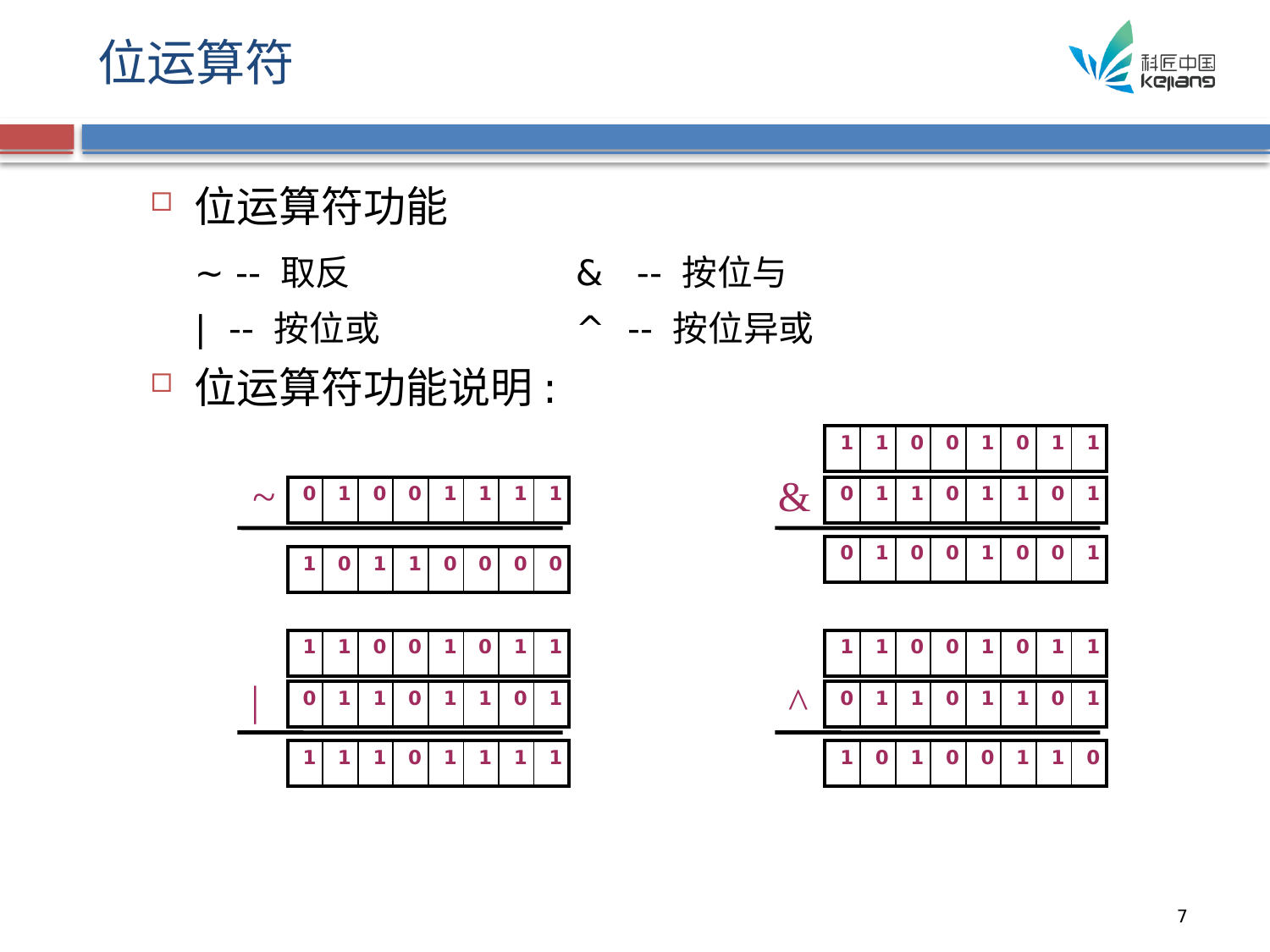

# 位运算符
位运算符功能
	~ -- 取反		&   -- 按位与
	|  -- 按位或		^  -- 按位异或
位运算符功能说明:
| 1 | 1 | 0 | 0 | 1 | 0 | 1 | 1 |
| --- | --- | --- | --- | --- | --- | --- | --- |
~
&
| 0 | 1 | 0 | 0 | 1 | 1 | 1 | 1 |
| --- | --- | --- | --- | --- | --- | --- | --- |
| 0 | 1 | 1 | 0 | 1 | 1 | 0 | 1 |
| --- | --- | --- | --- | --- | --- | --- | --- |

| 0 | 1 | 0 | 0 | 1 | 0 | 0 | 1 |
| --- | --- | --- | --- | --- | --- | --- | --- |
| 1 | 0 | 1 | 1 | 0 | 0 | 0 | 0 |
| --- | --- | --- | --- | --- | --- | --- | --- |
| 1 | 1 | 0 | 0 | 1 | 0 | 1 | 1 |
| --- | --- | --- | --- | --- | --- | --- | --- |
| 1 | 1 | 0 | 0 | 1 | 0 | 1 | 1 |
| --- | --- | --- | --- | --- | --- | --- | --- |
 |
 ^
| 0 | 1 | 1 | 0 | 1 | 1 | 0 | 1 |
| --- | --- | --- | --- | --- | --- | --- | --- |
| 0 | 1 | 1 | 0 | 1 | 1 | 0 | 1 |
| --- | --- | --- | --- | --- | --- | --- | --- |

| 1 | 1 | 1 | 0 | 1 | 1 | 1 | 1 |
| --- | --- | --- | --- | --- | --- | --- | --- |
| 1 | 0 | 1 | 0 | 0 | 1 | 1 | 0 |
| --- | --- | --- | --- | --- | --- | --- | --- |
7